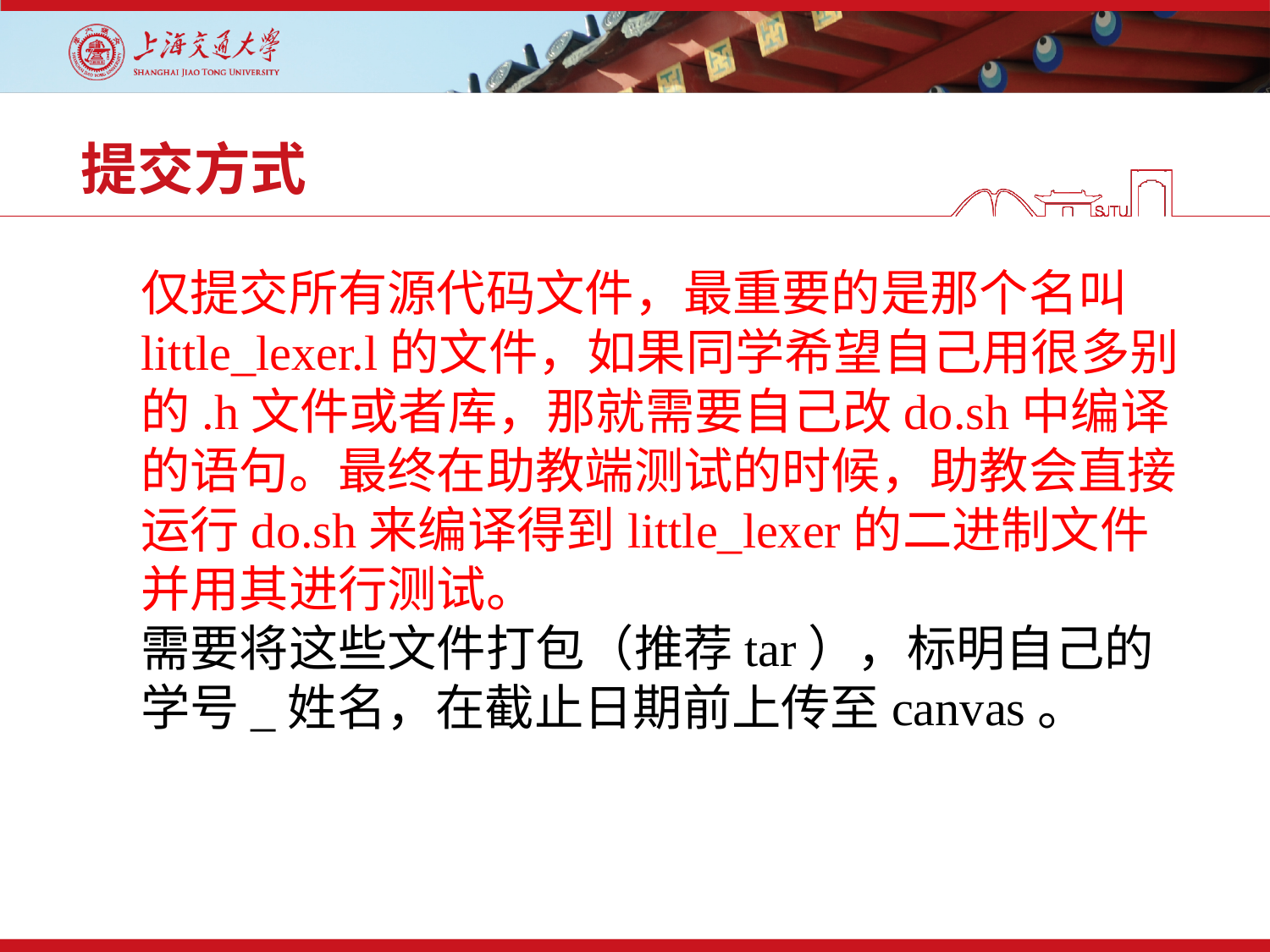

# 提交方式
仅提交所有源代码文件，最重要的是那个名叫little_lexer.l的文件，如果同学希望自己用很多别的.h文件或者库，那就需要自己改do.sh中编译的语句。最终在助教端测试的时候，助教会直接运行do.sh来编译得到little_lexer的二进制文件并用其进行测试。
需要将这些文件打包（推荐tar），标明自己的学号_姓名，在截止日期前上传至canvas。